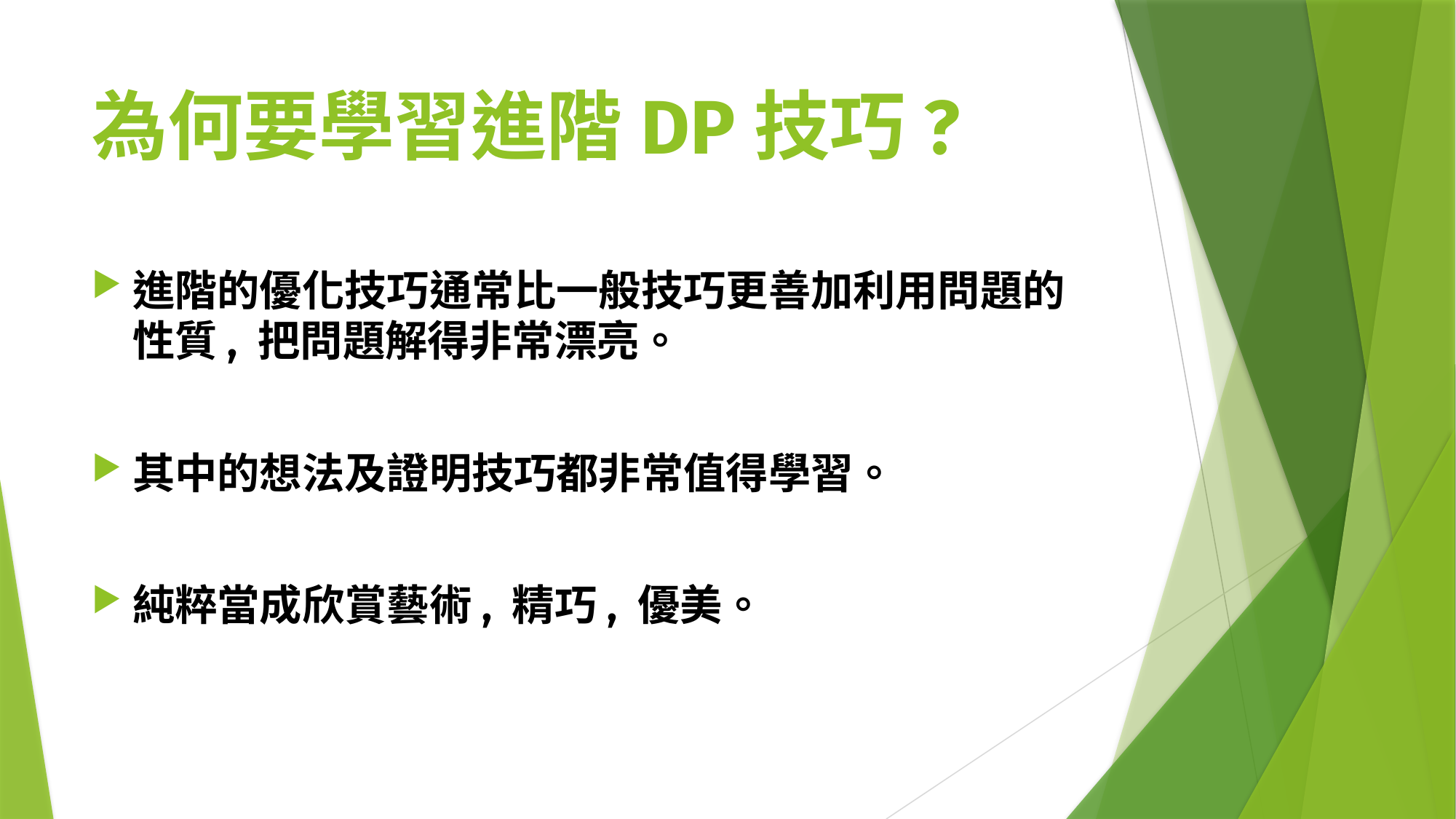

# 為何要學習進階DP技巧?
進階的優化技巧通常比一般技巧更善加利用問題的性質, 把問題解得非常漂亮。

其中的想法及證明技巧都非常值得學習。

純粹當成欣賞藝術, 精巧, 優美。